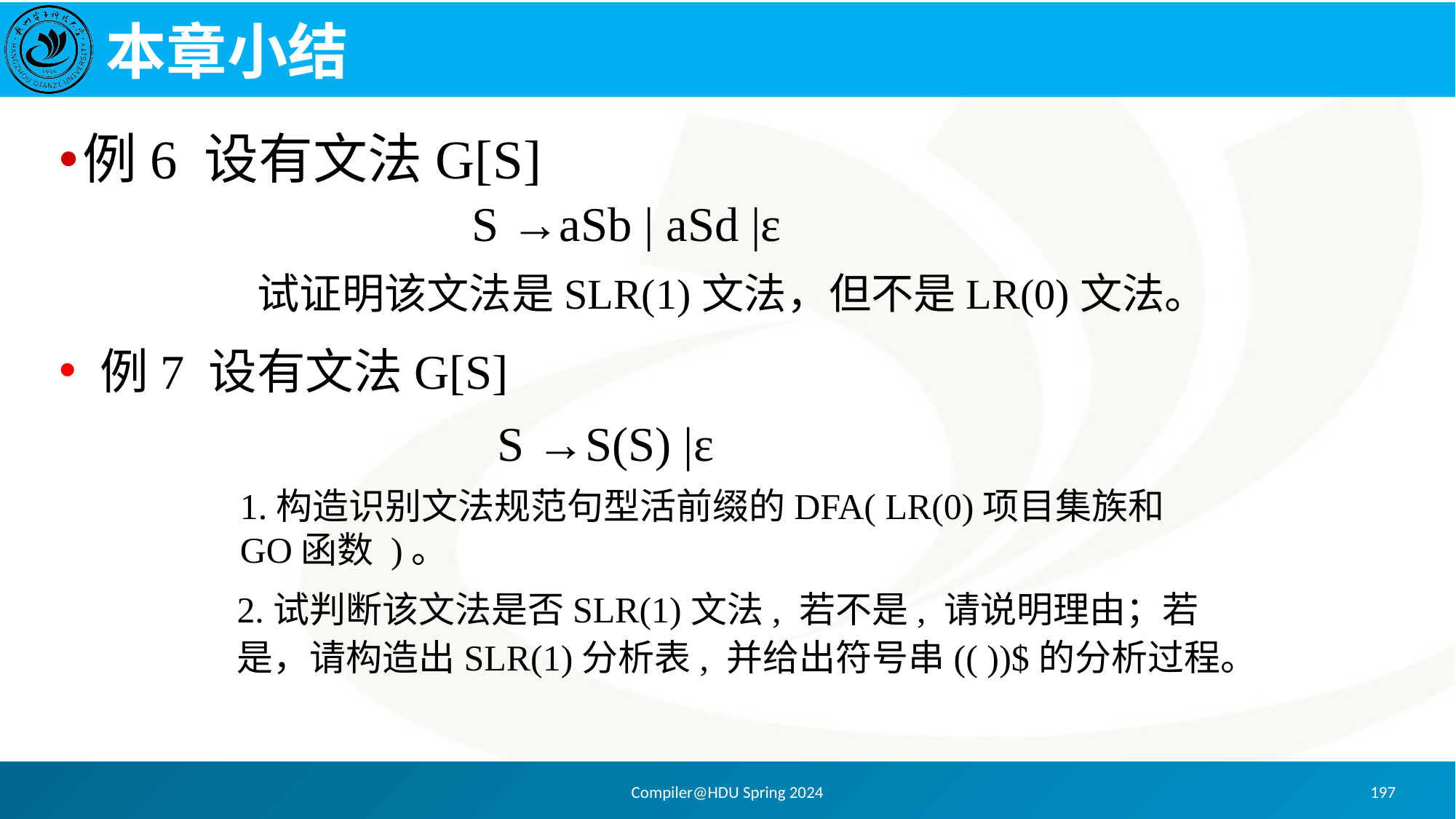

# 本章小结
例6 设有文法G[S]
S →aSb | aSd |ε
试证明该文法是SLR(1)文法，但不是LR(0)文法。
例7 设有文法G[S]
S →S(S) |ε
1.构造识别文法规范句型活前缀的DFA( LR(0)项目集族和GO函数 )。
2.试判断该文法是否SLR(1)文法, 若不是, 请说明理由；若是，请构造出SLR(1)分析表, 并给出符号串(( ))$的分析过程。
Compiler@HDU Spring 2024
197